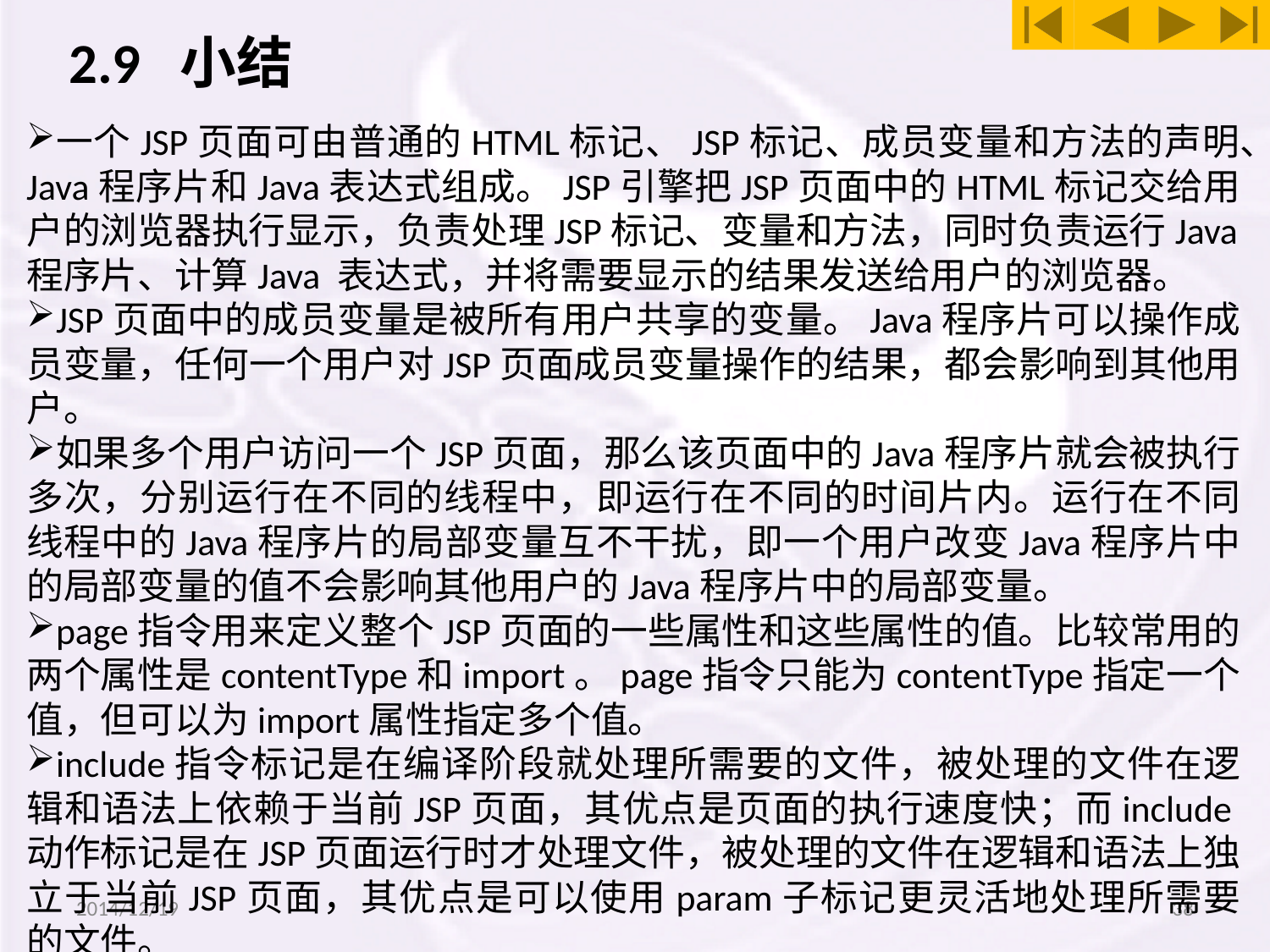

# 2.9  小结
一个JSP页面可由普通的HTML标记、JSP标记、成员变量和方法的声明、Java程序片和Java表达式组成。JSP引擎把JSP页面中的HTML标记交给用户的浏览器执行显示，负责处理JSP标记、变量和方法，同时负责运行Java程序片、计算Java 表达式，并将需要显示的结果发送给用户的浏览器。
JSP页面中的成员变量是被所有用户共享的变量。Java程序片可以操作成员变量，任何一个用户对JSP页面成员变量操作的结果，都会影响到其他用户。
如果多个用户访问一个JSP页面，那么该页面中的Java程序片就会被执行多次，分别运行在不同的线程中，即运行在不同的时间片内。运行在不同线程中的Java程序片的局部变量互不干扰，即一个用户改变Java程序片中的局部变量的值不会影响其他用户的Java程序片中的局部变量。
page指令用来定义整个JSP页面的一些属性和这些属性的值。比较常用的两个属性是contentType和import。page指令只能为contentType指定一个值，但可以为import属性指定多个值。
include指令标记是在编译阶段就处理所需要的文件，被处理的文件在逻辑和语法上依赖于当前JSP页面，其优点是页面的执行速度快；而include动作标记是在JSP页面运行时才处理文件，被处理的文件在逻辑和语法上独立于当前JSP页面，其优点是可以使用param子标记更灵活地处理所需要的文件。
2014/12/19
38